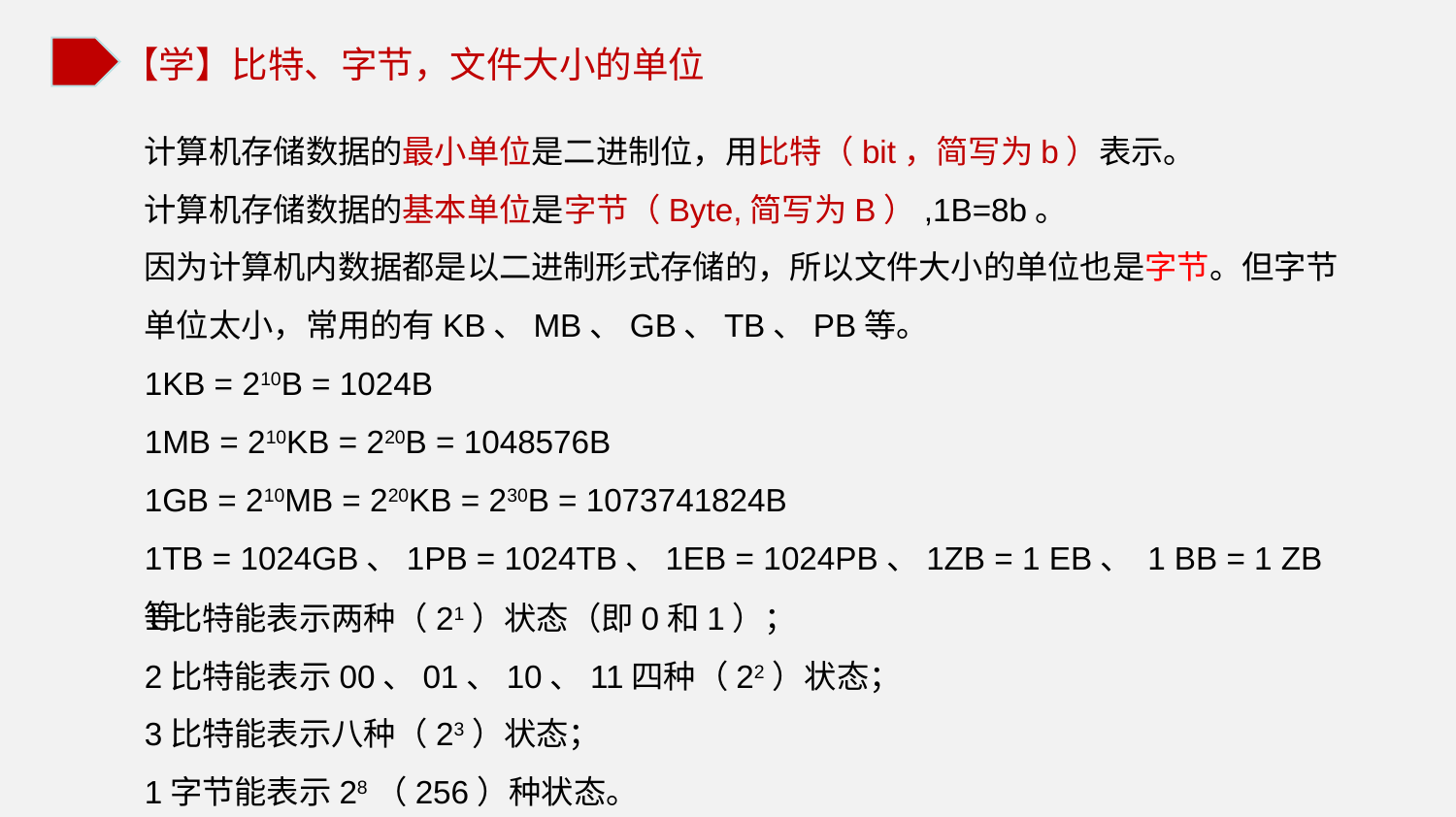

【学】比特、字节，文件大小的单位
计算机存储数据的最小单位是二进制位，用比特（bit，简写为b）表示。
计算机存储数据的基本单位是字节（Byte,简写为B）,1B=8b。
因为计算机内数据都是以二进制形式存储的，所以文件大小的单位也是字节。但字节单位太小，常用的有KB、MB、GB、TB、PB等。
1KB = 210B = 1024B
1MB = 210KB = 220B = 1048576B
1GB = 210MB = 220KB = 230B = 1073741824B
1TB = 1024GB、1PB = 1024TB、1EB = 1024PB、1ZB = 1 EB、 1 BB = 1 ZB 等
1比特能表示两种（21）状态（即0和1）；
2比特能表示00、01、10、11四种（22）状态；
3比特能表示八种（23）状态；
1字节能表示28（256）种状态。